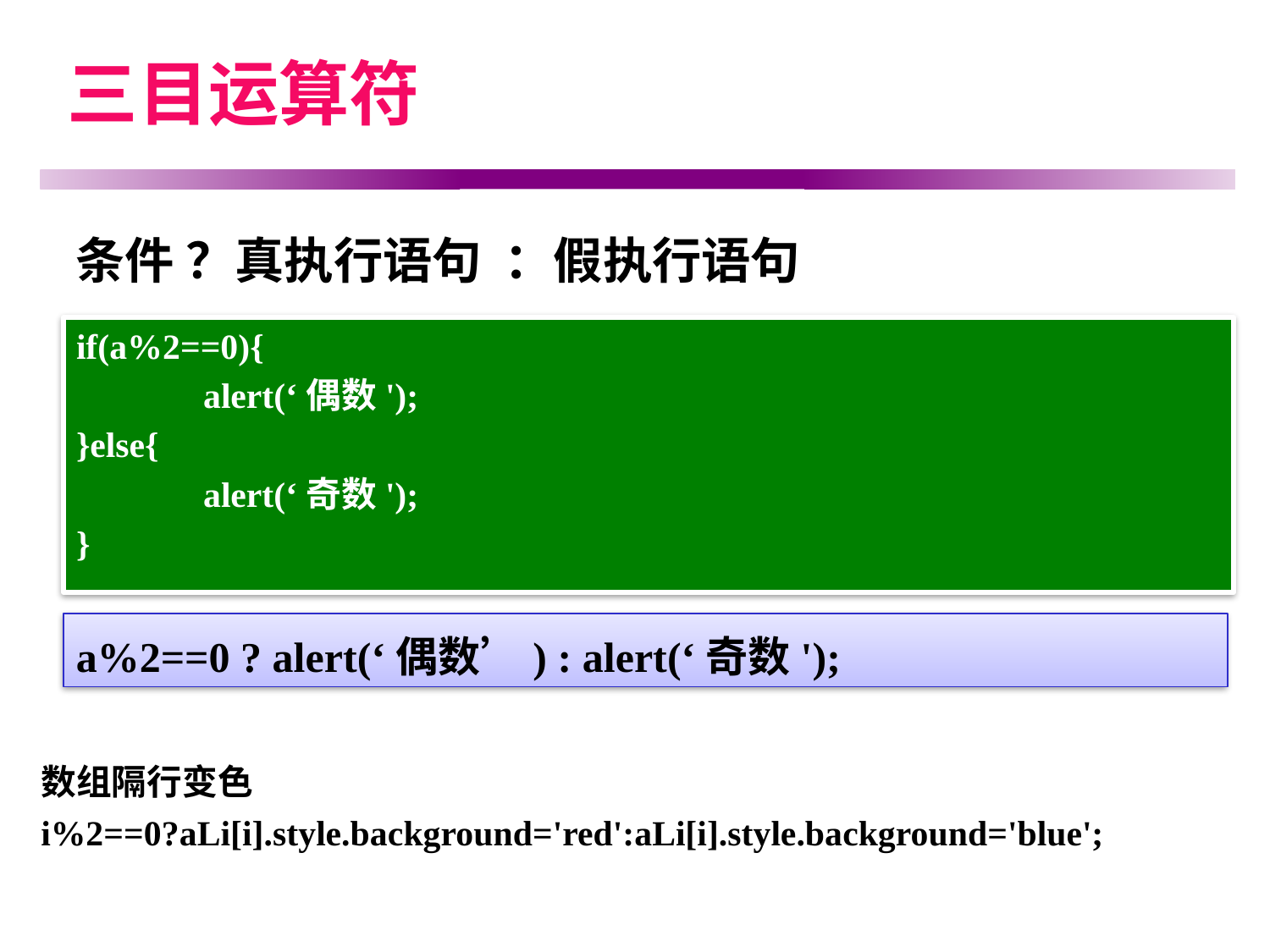

# 三目运算符
条件 ？真执行语句  ：假执行语句
if(a%2==0){
	alert(‘偶数');
}else{
	alert(‘奇数');
}

a%2==0 ? alert(‘偶数’) : alert(‘奇数');
数组隔行变色
i%2==0?aLi[i].style.background='red':aLi[i].style.background='blue';